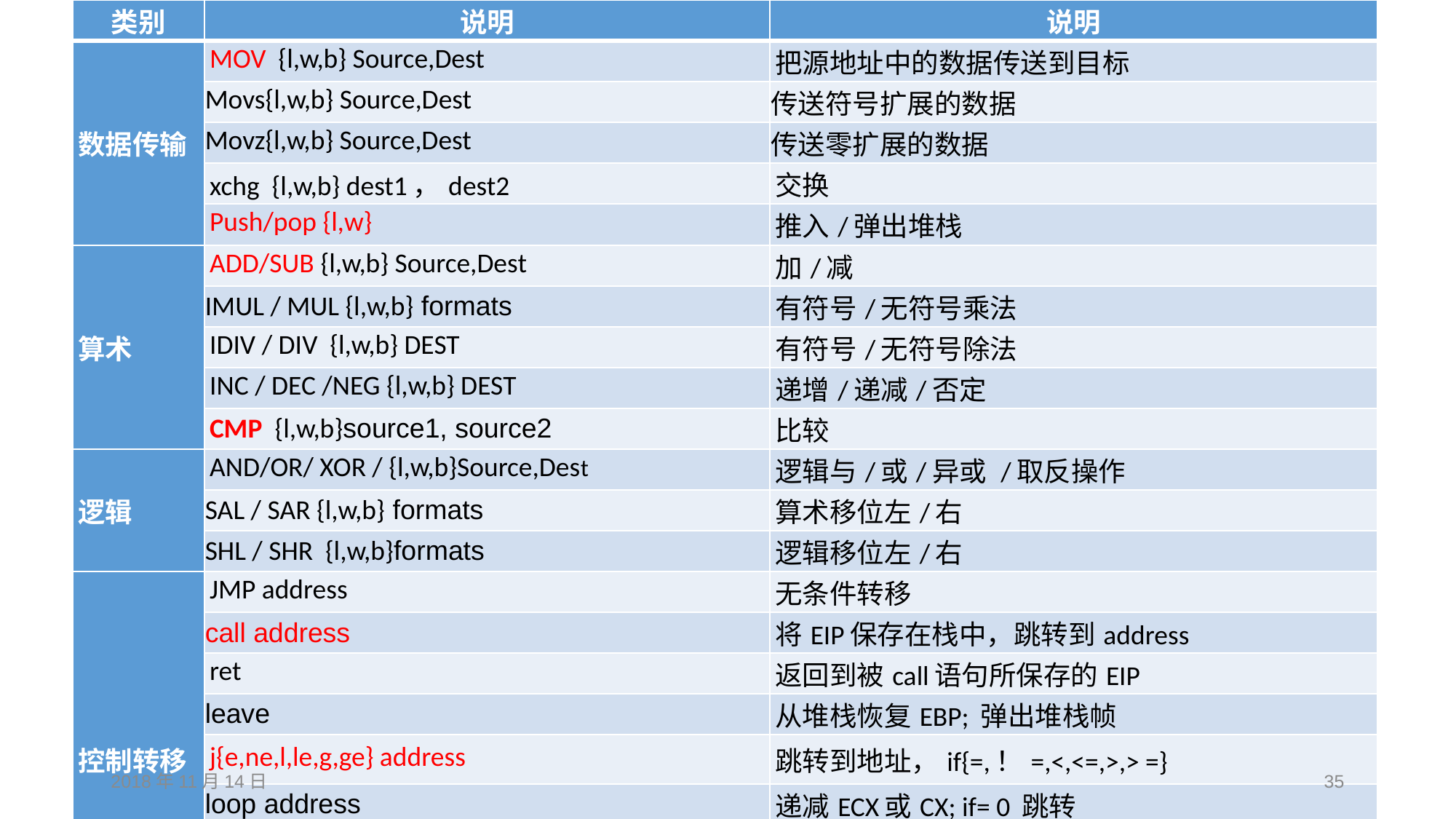

| 类别 | 说明 | 说明 |
| --- | --- | --- |
| 数据传输 | MOV {l,w,b} Source,Dest | 把源地址中的数据传送到目标 |
|  | Movs{l,w,b} Source,Dest | 传送符号扩展的数据 |
|  | Movz{l,w,b} Source,Dest | 传送零扩展的数据 |
|  | xchg {l,w,b} dest1，dest2 | 交换 |
|  | Push/pop {l,w} | 推入/弹出堆栈 |
| 算术 | ADD/SUB {l,w,b} Source,Dest | 加/减 |
|  | IMUL / MUL {l,w,b} formats | 有符号/无符号乘法 |
|  | IDIV / DIV {l,w,b} DEST | 有符号/无符号除法 |
|  | INC / DEC /NEG {l,w,b} DEST | 递增/递减/否定 |
|  | CMP {l,w,b}source1, source2 | 比较 |
| 逻辑 | AND/OR/ XOR / {l,w,b}Source,Dest | 逻辑与/或/异或 /取反操作 |
|  | SAL / SAR {l,w,b} formats | 算术移位左/右 |
|  | SHL / SHR {l,w,b}formats | 逻辑移位左/右 |
| 控制转移 | JMP address | 无条件转移 |
|  | call address | 将EIP保存在栈中，跳转到address |
|  | ret | 返回到被call语句所保存的EIP |
|  | leave | 从堆栈恢复EBP; 弹出堆栈帧 |
|  | j{e,ne,l,le,g,ge} address | 跳转到地址，if{=,！=,<,<=,>,> =} |
|  | loop address | 递减ECX或CX; if= 0 跳转 |
|  | rep | 重复字符串操作前缀 |
|  | Int number | 软件中断 |
|  | IRET | 中断返回; 从栈中弹出EFLAGS |
# 常用指令
2018年11月14日
35